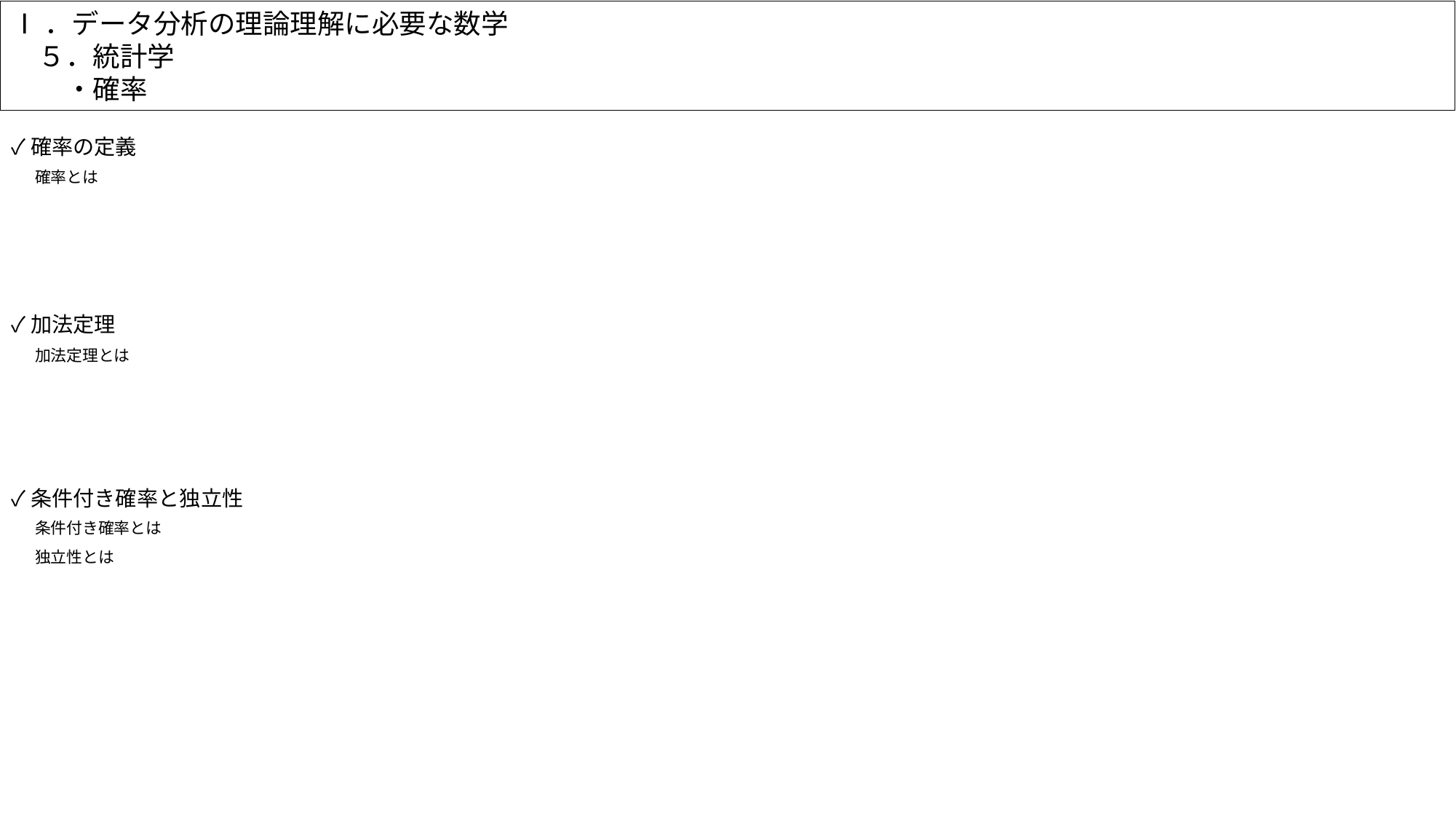

Ⅰ．データ分析の理論理解に必要な数学
　５．統計学
　　・確率
✓確率の定義
　確率とは
✓加法定理
　加法定理とは
✓条件付き確率と独立性
　条件付き確率とは
　独立性とは